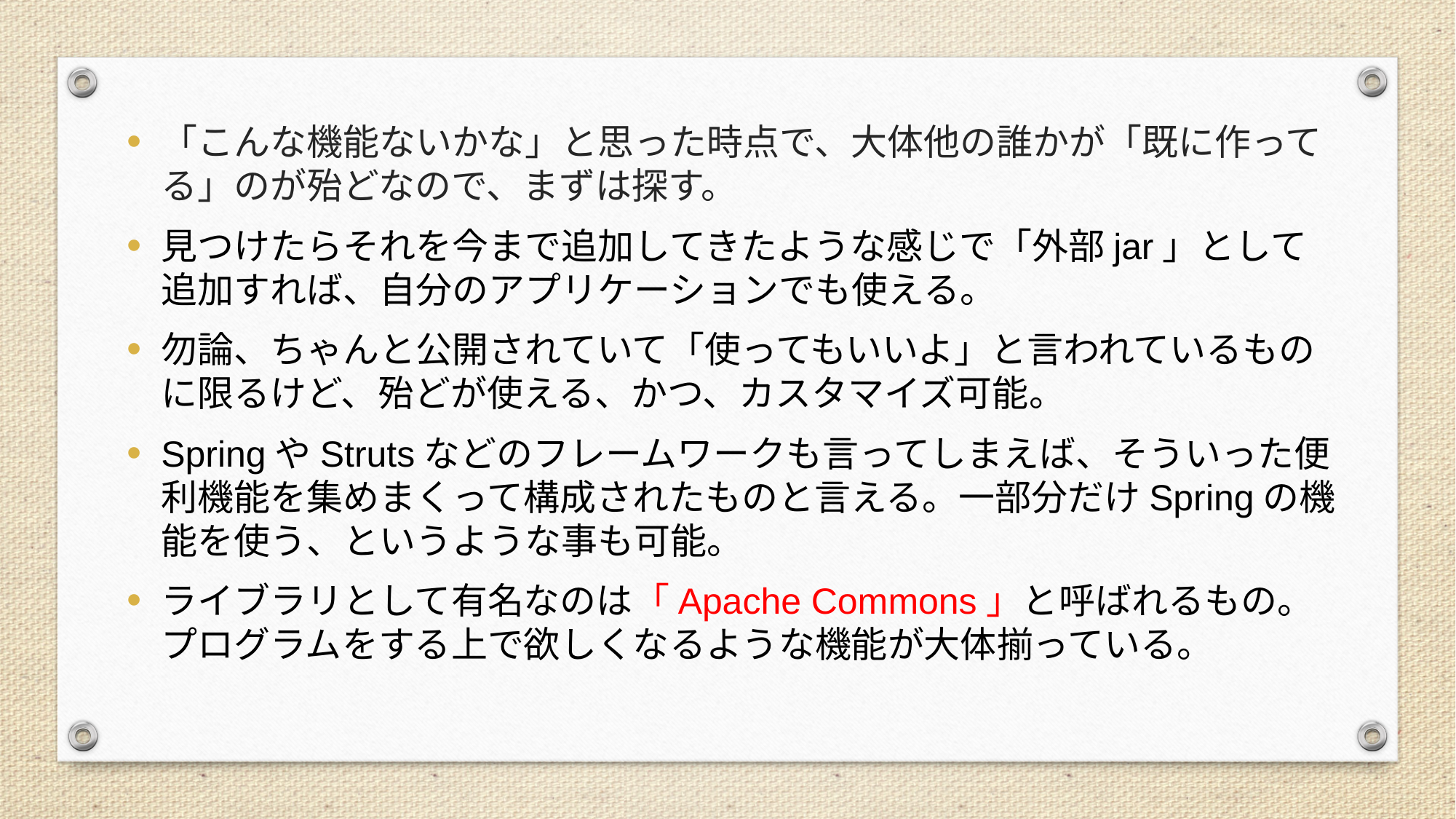

「こんな機能ないかな」と思った時点で、大体他の誰かが「既に作ってる」のが殆どなので、まずは探す。
見つけたらそれを今まで追加してきたような感じで「外部jar」として追加すれば、自分のアプリケーションでも使える。
勿論、ちゃんと公開されていて「使ってもいいよ」と言われているものに限るけど、殆どが使える、かつ、カスタマイズ可能。
SpringやStrutsなどのフレームワークも言ってしまえば、そういった便利機能を集めまくって構成されたものと言える。一部分だけSpringの機能を使う、というような事も可能。
ライブラリとして有名なのは「Apache Commons」と呼ばれるもの。プログラムをする上で欲しくなるような機能が大体揃っている。